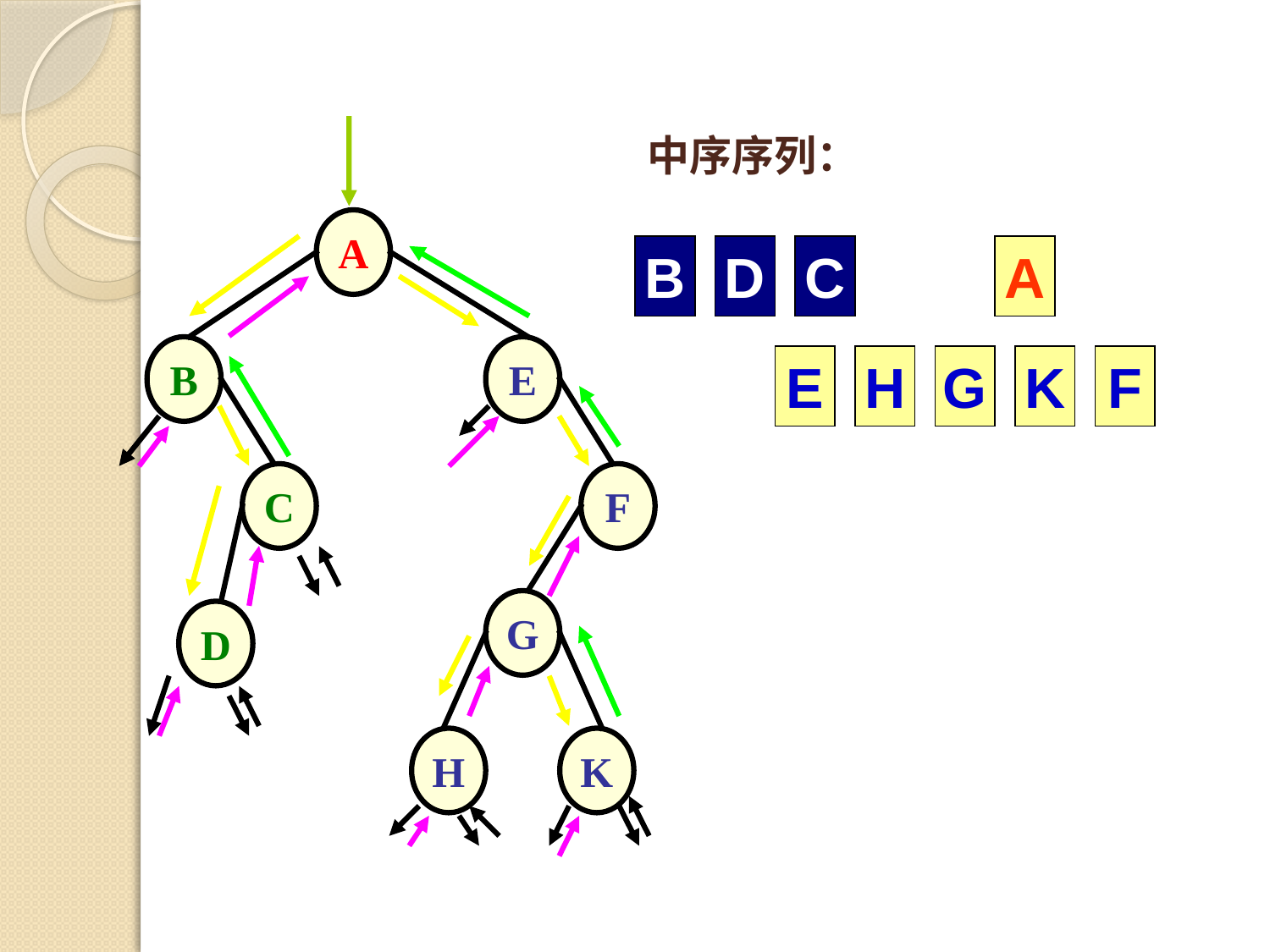

中序序列：
A

B
E

C
F

G
D

H
K

B
D
C
A

E
H
G
K
F